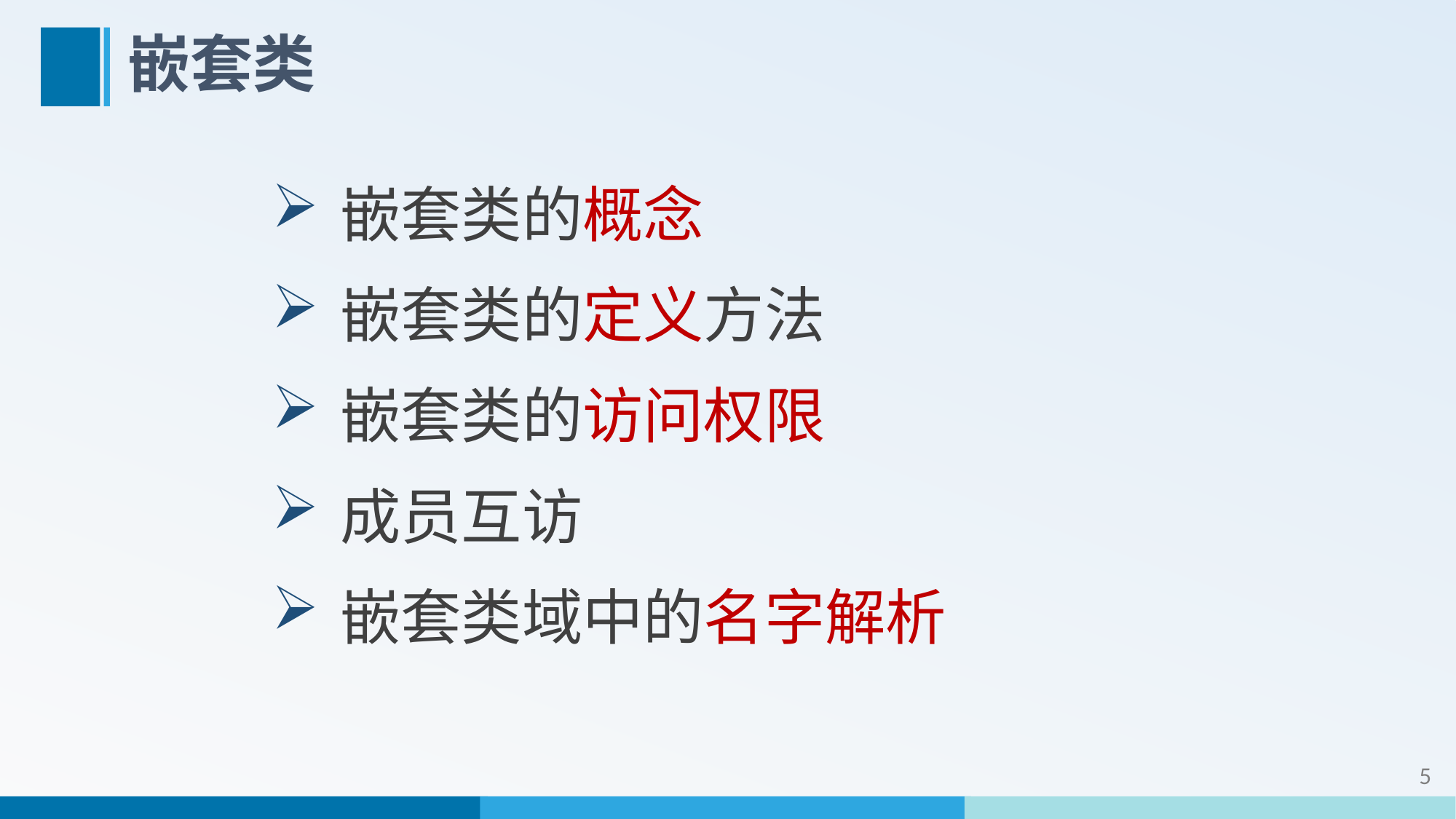

# 嵌套类
嵌套类的概念
嵌套类的定义方法
嵌套类的访问权限
成员互访
嵌套类域中的名字解析